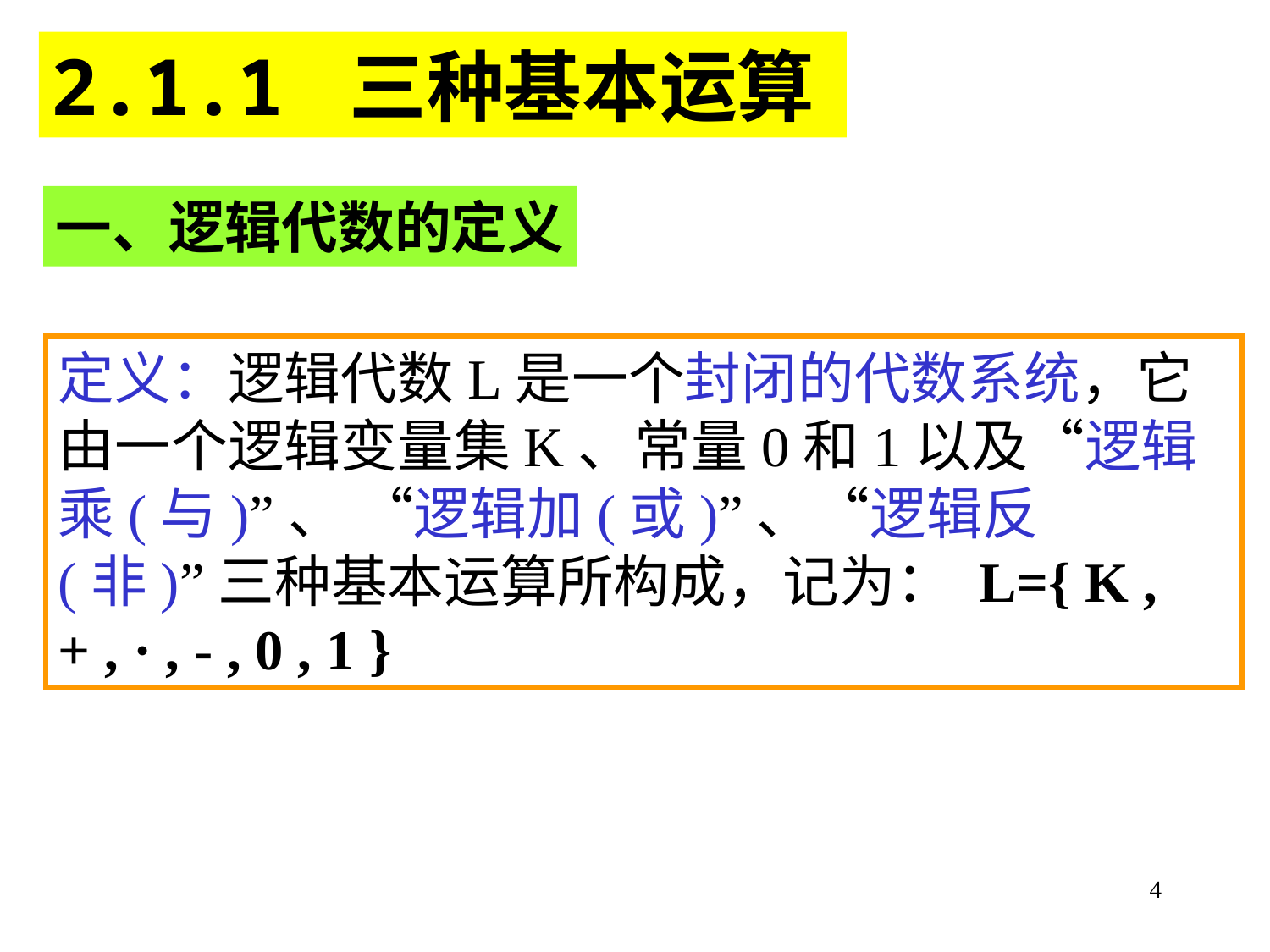

2.1.1 三种基本运算
一、逻辑代数的定义
定义：逻辑代数L是一个封闭的代数系统，它由一个逻辑变量集K、常量0和1以及“逻辑乘(与)”、 “逻辑加(或)”、“逻辑反(非)”三种基本运算所构成，记为： L={ K , + , · , - , 0 , 1 }
4